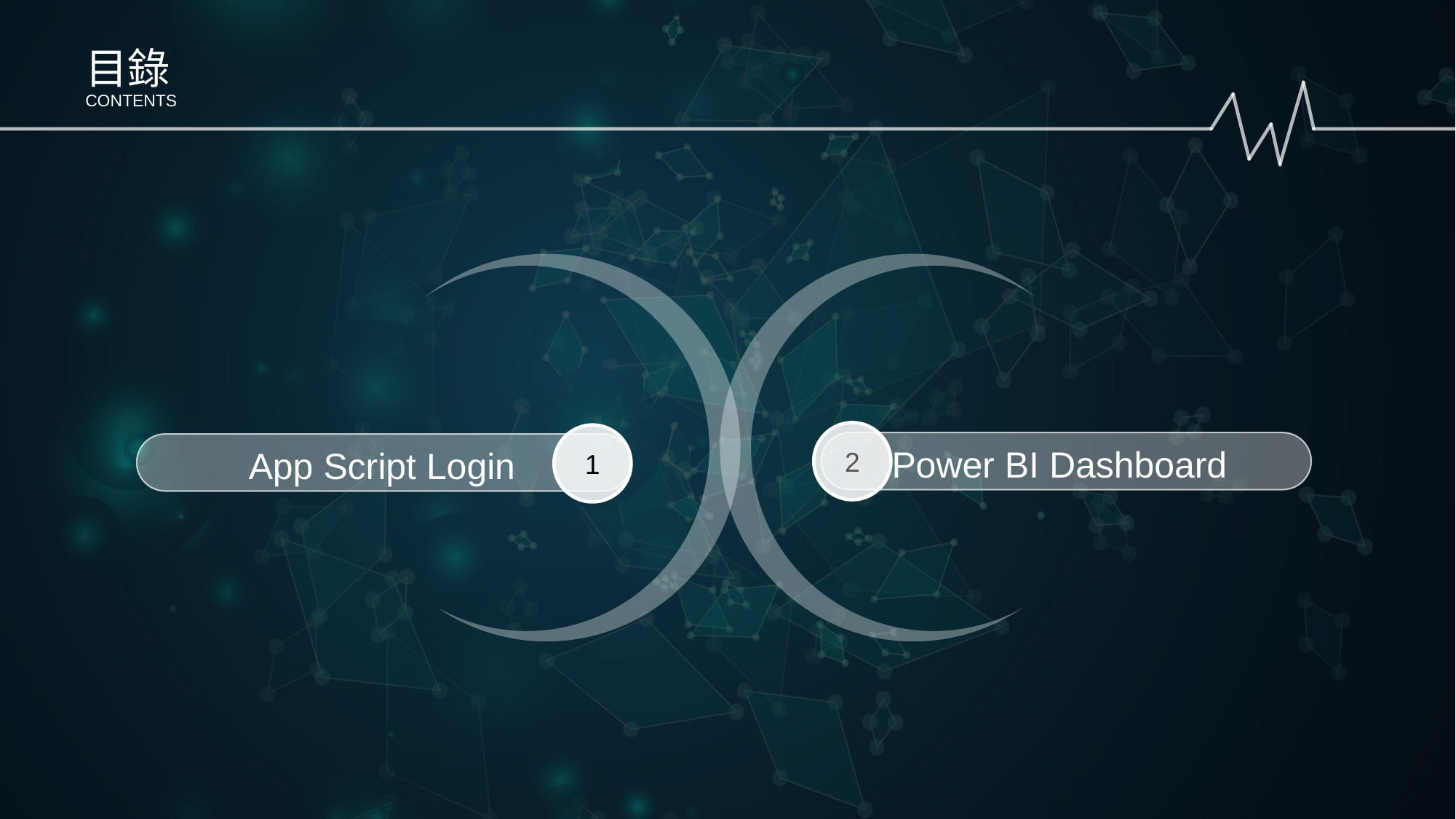

目錄
CONTENTS

2
1

App Script Login

Power BI Dashboard